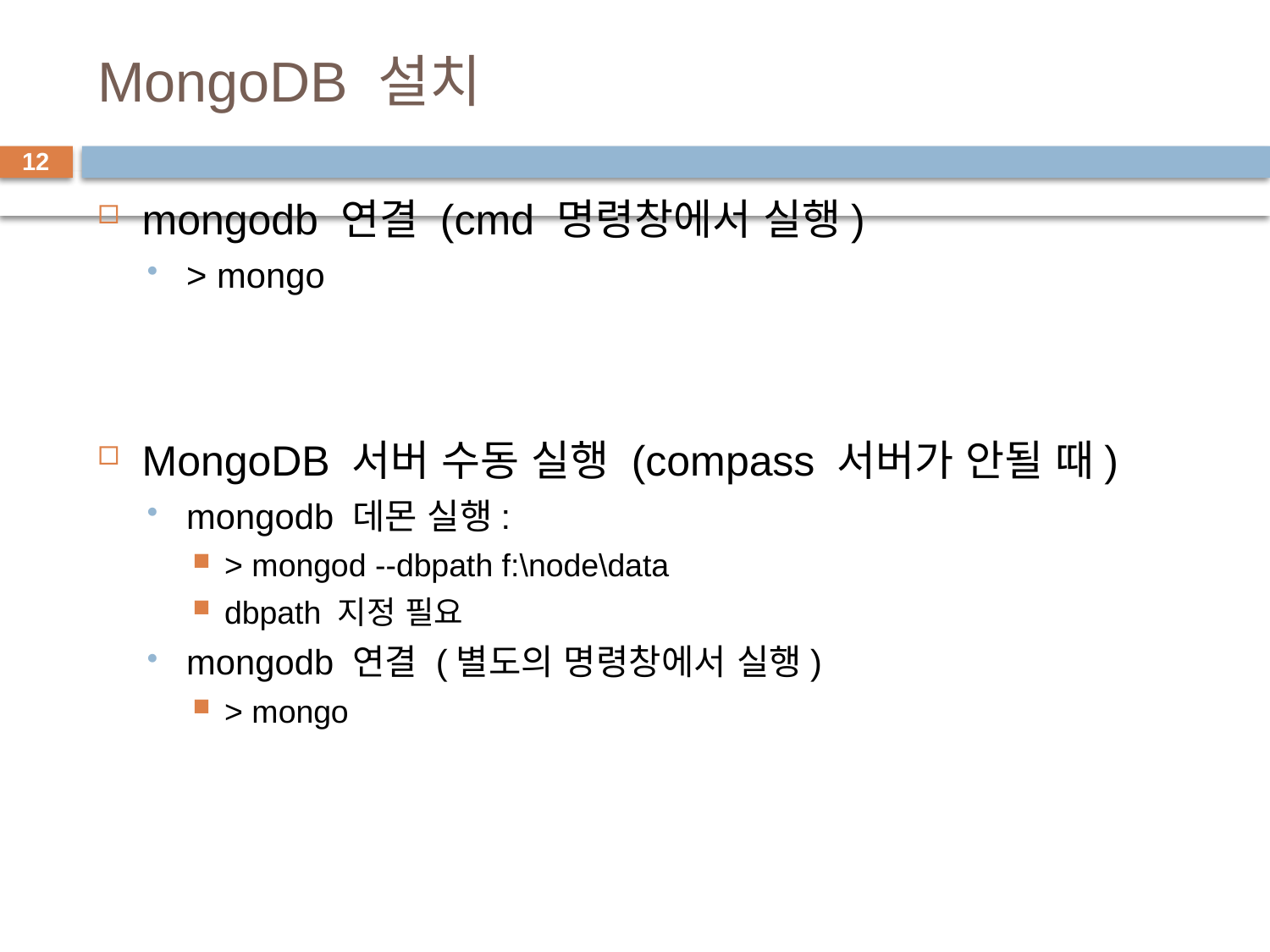

# MongoDB 설치
12
mongodb 연결 (cmd 명령창에서 실행)
> mongo

MongoDB 서버 수동 실행 (compass 서버가 안될 때)
mongodb 데몬 실행:
> mongod --dbpath f:\node\data
dbpath 지정 필요
mongodb 연결 (별도의 명령창에서 실행)
> mongo